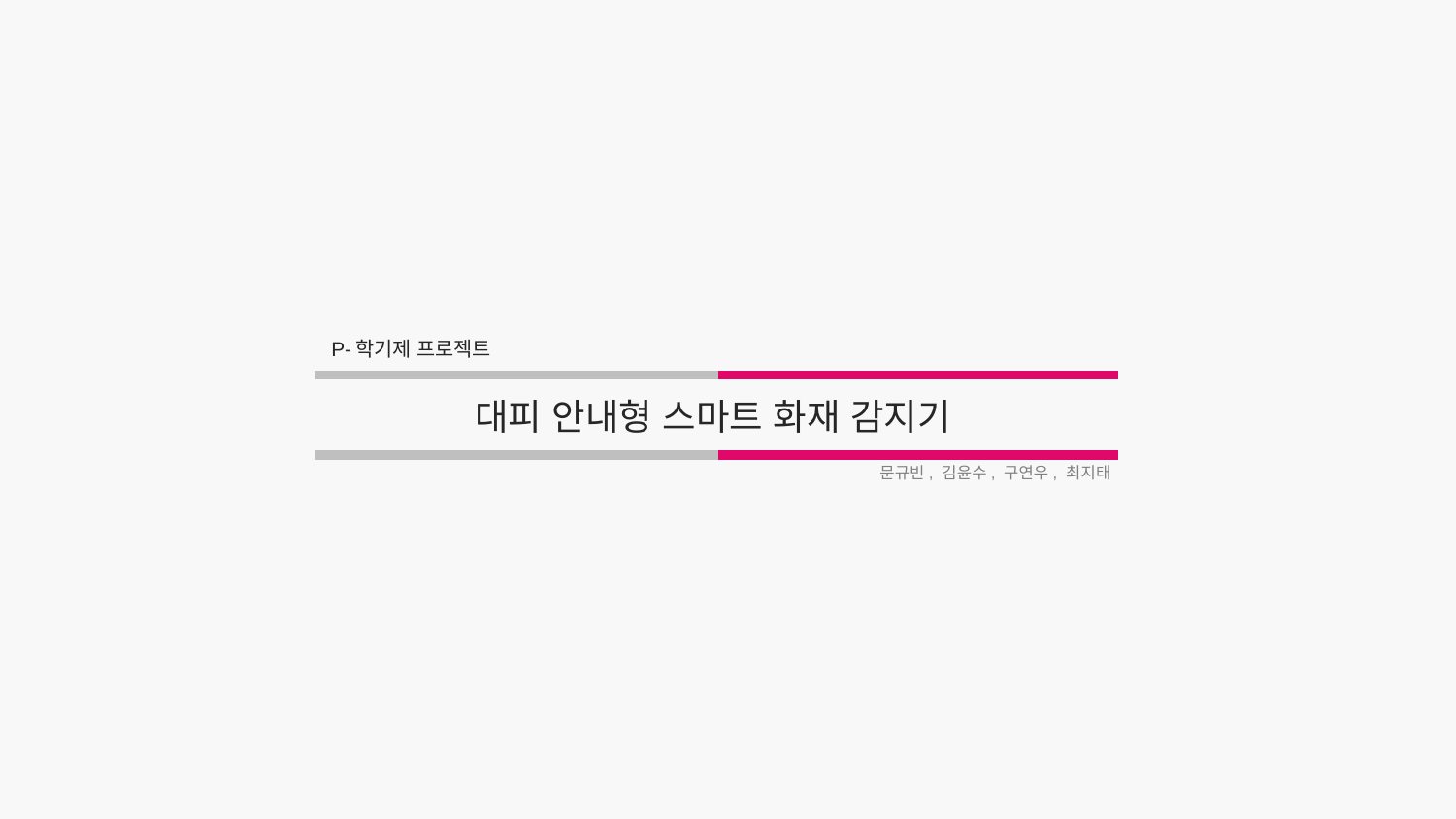

P-학기제 프로젝트
대피 안내형 스마트 화재 감지기
문규빈, 김윤수, 구연우, 최지태